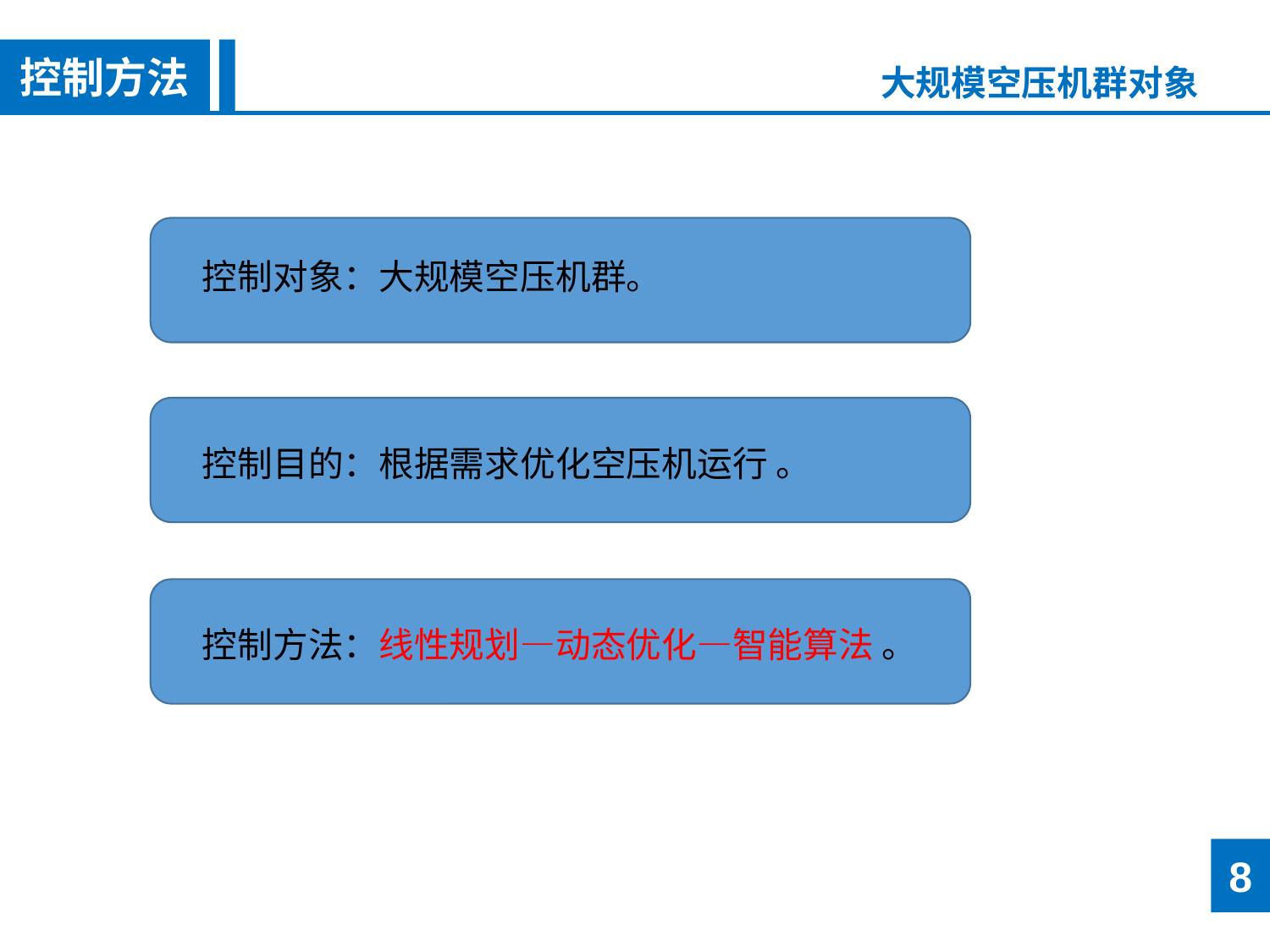

控制方法

大规模空压机群对象

控制对象：大规模空压机群。

控制目的：根据需求优化空压机运行 。

控制方法：线性规划—动态优化—智能算法 。

8